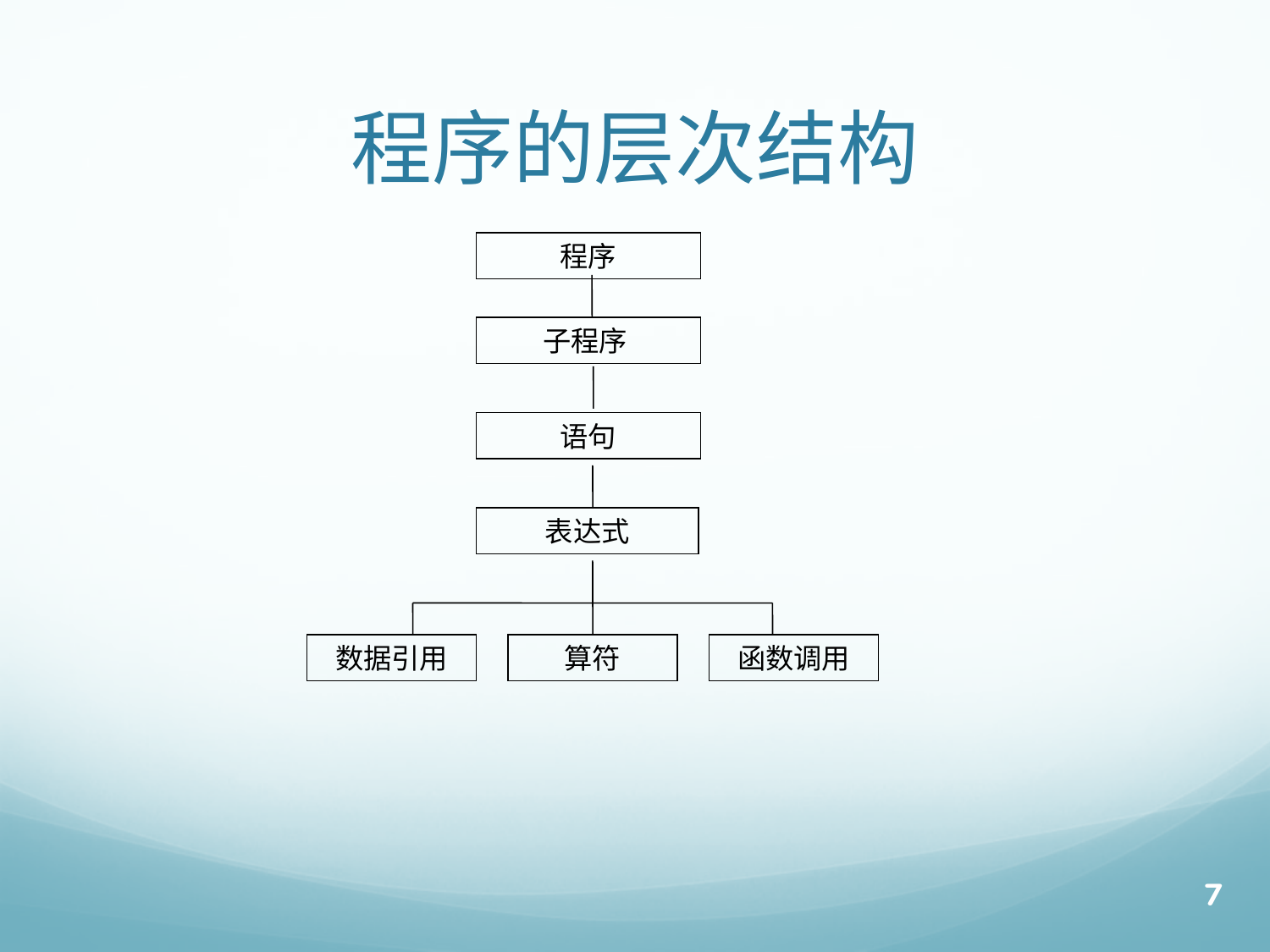

# 程序的层次结构

程序

子程序

语句

表达式

数据引用
算符
函数调用
7